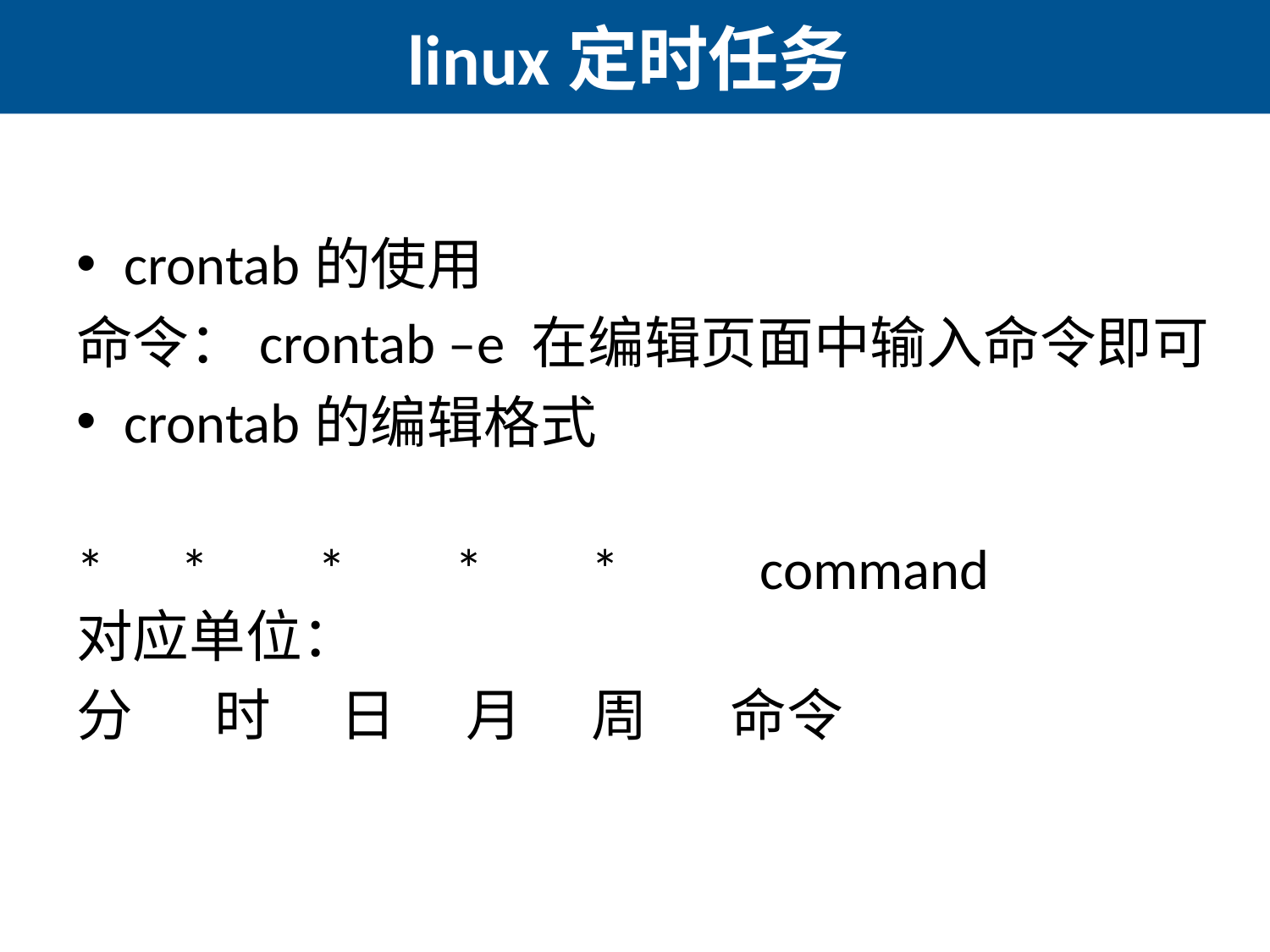

# linux定时任务
crontab的使用
命令：crontab –e 在编辑页面中输入命令即可
crontab的编辑格式
*      * 　 *　  *　  *　　command
对应单位：
分　  时　 日　 月　 周　  命令